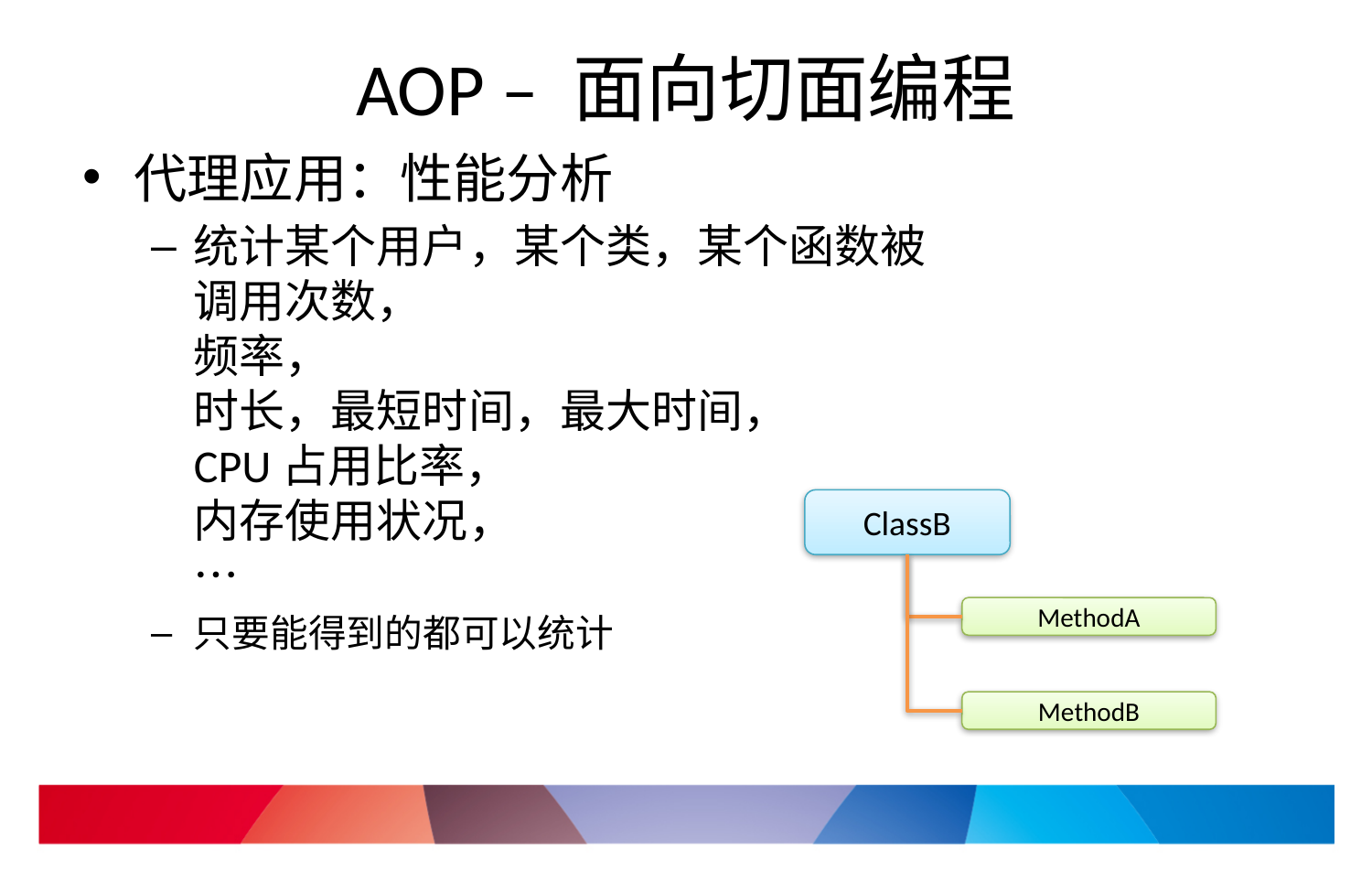

# AOP – 面向切面编程
代理应用：性能分析
统计某个用户，某个类，某个函数被
调用次数，
频率，
时长，最短时间，最大时间，
CPU占用比率，
内存使用状况，
…
只要能得到的都可以统计
ClassB
MethodA
MethodB